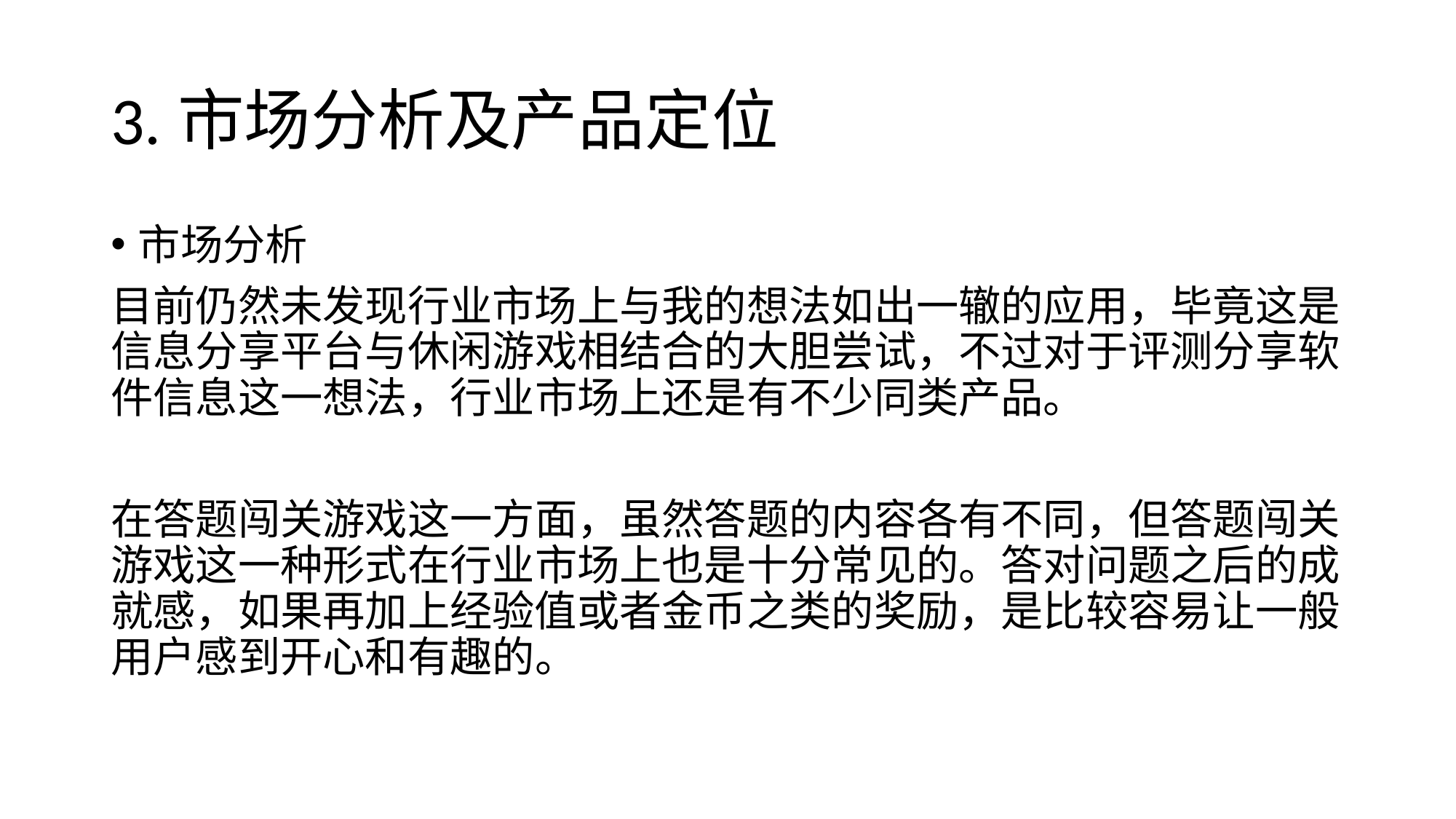

# 3.市场分析及产品定位
市场分析
目前仍然未发现行业市场上与我的想法如出一辙的应用，毕竟这是信息分享平台与休闲游戏相结合的大胆尝试，不过对于评测分享软件信息这一想法，行业市场上还是有不少同类产品。

在答题闯关游戏这一方面，虽然答题的内容各有不同，但答题闯关游戏这一种形式在行业市场上也是十分常见的。答对问题之后的成就感，如果再加上经验值或者金币之类的奖励，是比较容易让一般用户感到开心和有趣的。